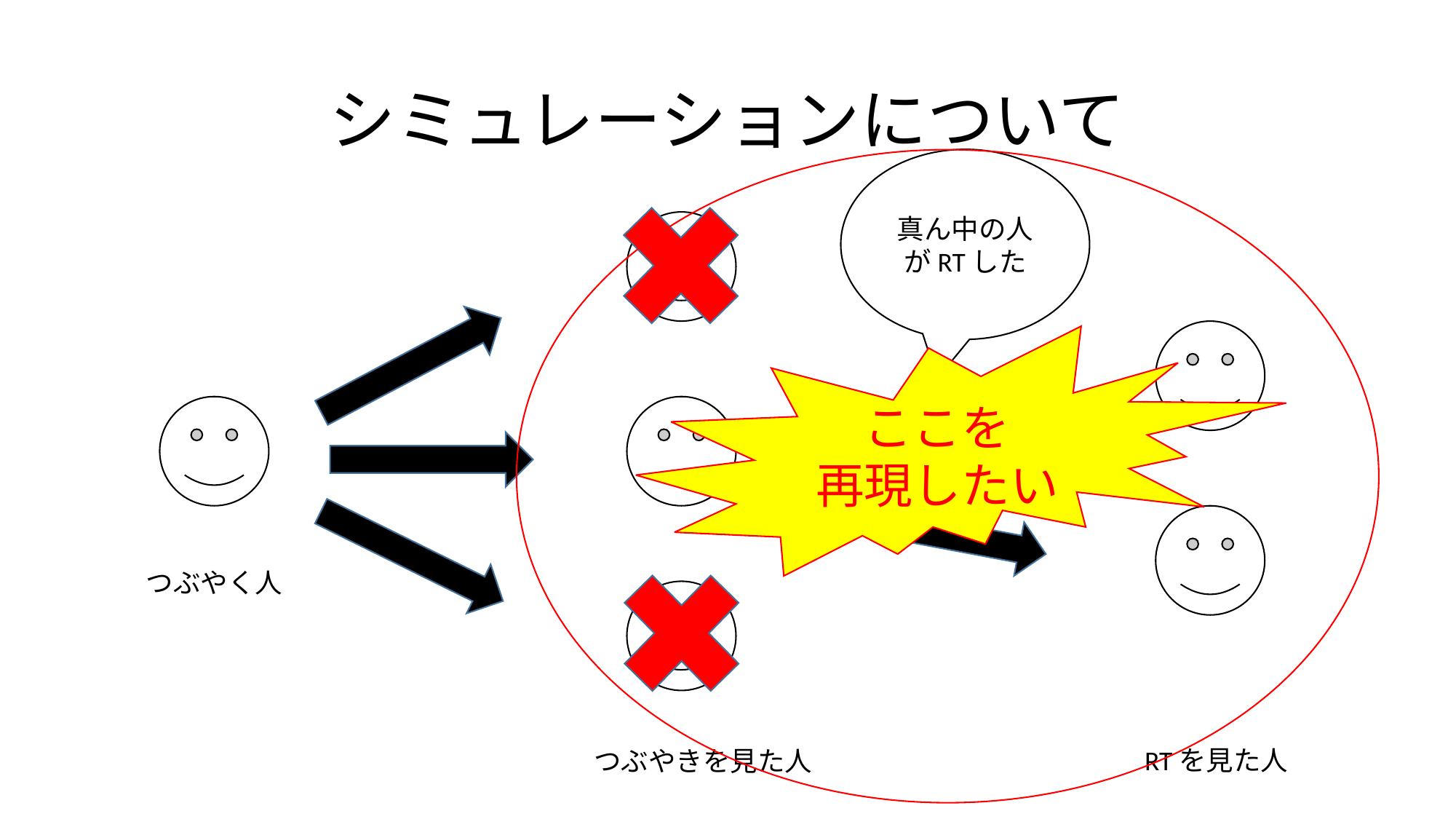

# シミュレーションについて
真ん中の人がRTした

ここを
再現したい

つぶやく人

RTを見た人
つぶやきを見た人